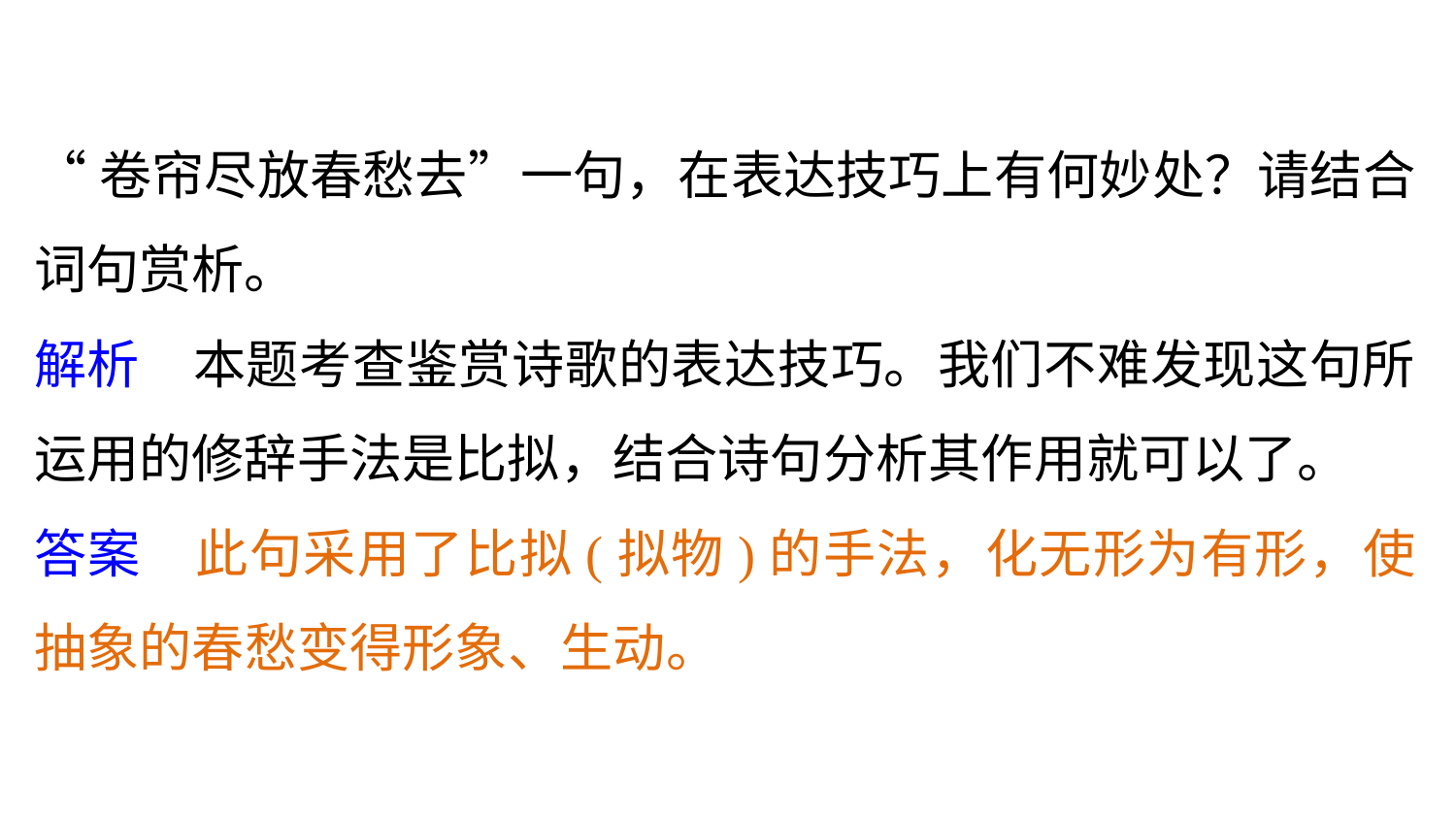

“卷帘尽放春愁去”一句，在表达技巧上有何妙处？请结合词句赏析。
解析　本题考查鉴赏诗歌的表达技巧。我们不难发现这句所运用的修辞手法是比拟，结合诗句分析其作用就可以了。
答案　此句采用了比拟(拟物)的手法，化无形为有形，使抽象的春愁变得形象、生动。